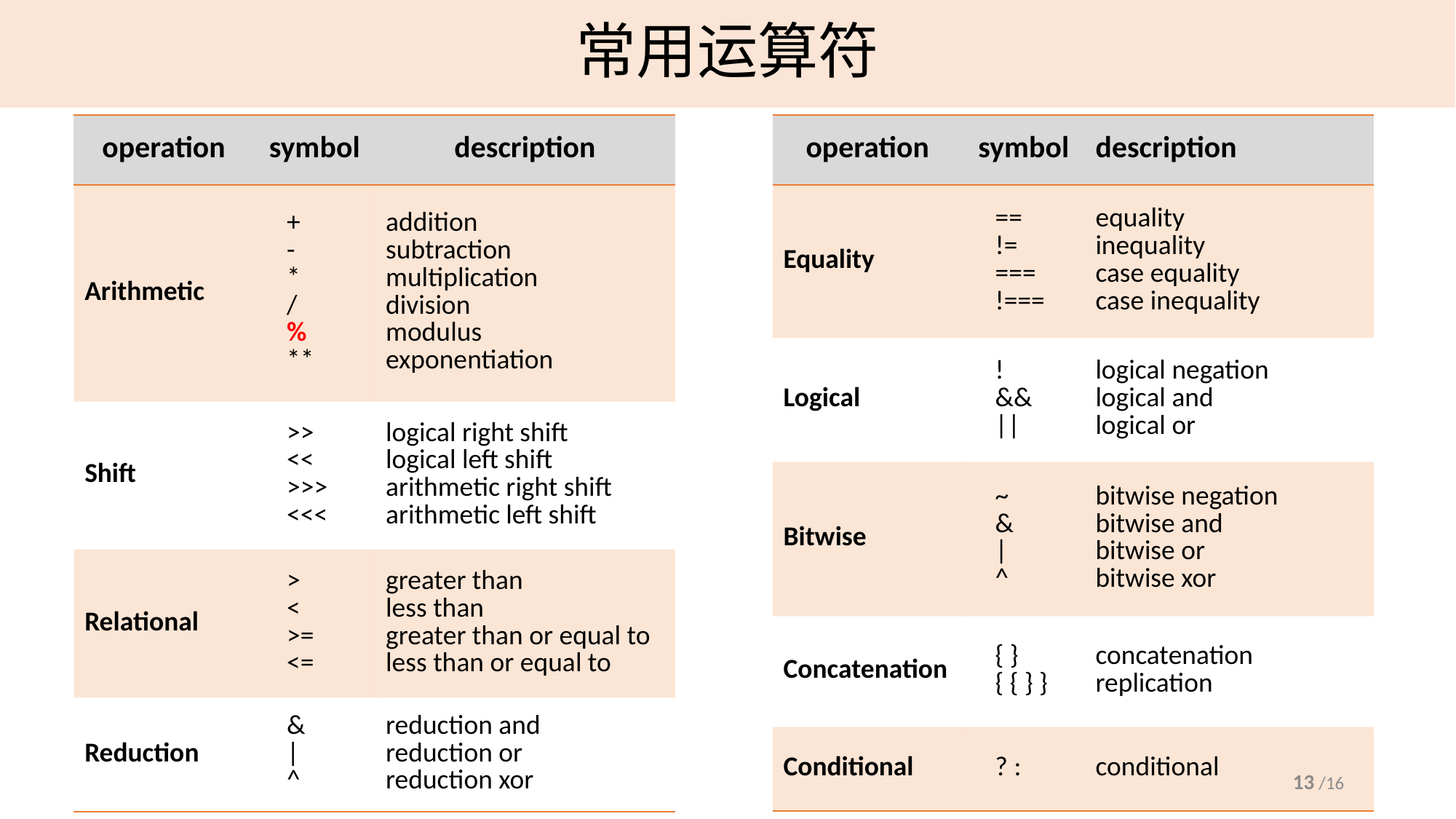

# 常用运算符
| operation | symbol | description |
| --- | --- | --- |
| Arithmetic | + - \* / % \*\* | addition subtraction multiplication division modulus exponentiation |
| Shift | >> << >>> <<< | logical right shift logical left shift arithmetic right shift arithmetic left shift |
| Relational | > < >= <= | greater than less than greater than or equal to less than or equal to |
| Reduction | & | ^ | reduction and reduction or reduction xor |
| operation | symbol | description |
| --- | --- | --- |
| Equality | == != === !=== | equality inequality case equality case inequality |
| Logical | ! && || | logical negation logical and logical or |
| Bitwise | ~ & | ^ | bitwise negation bitwise and bitwise or bitwise xor |
| Concatenation | { } { { } } | concatenation replication |
| Conditional | ? : | conditional |
13 /16